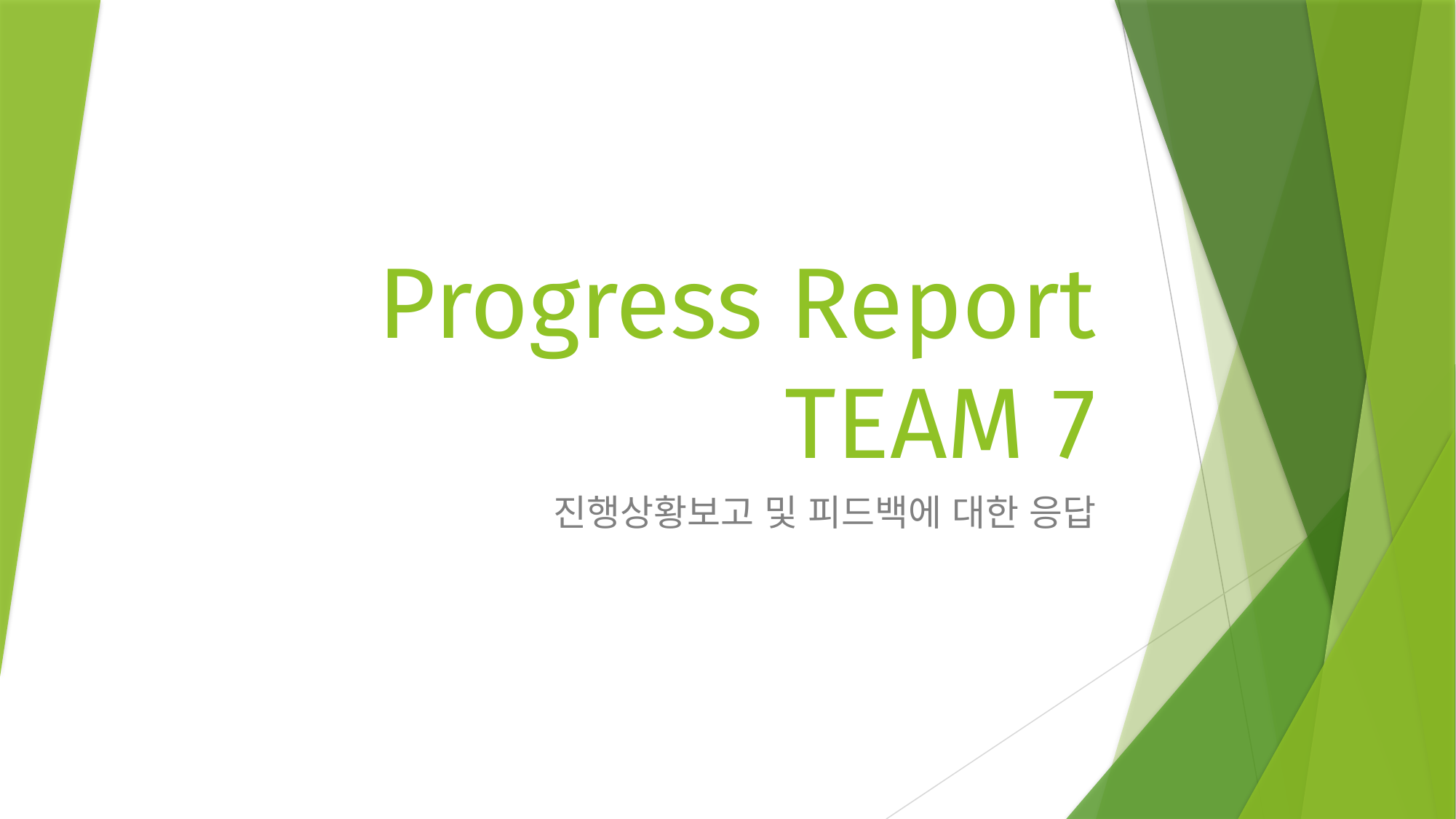

# Progress Report TEAM 7
진행상황보고 및 피드백에 대한 응답